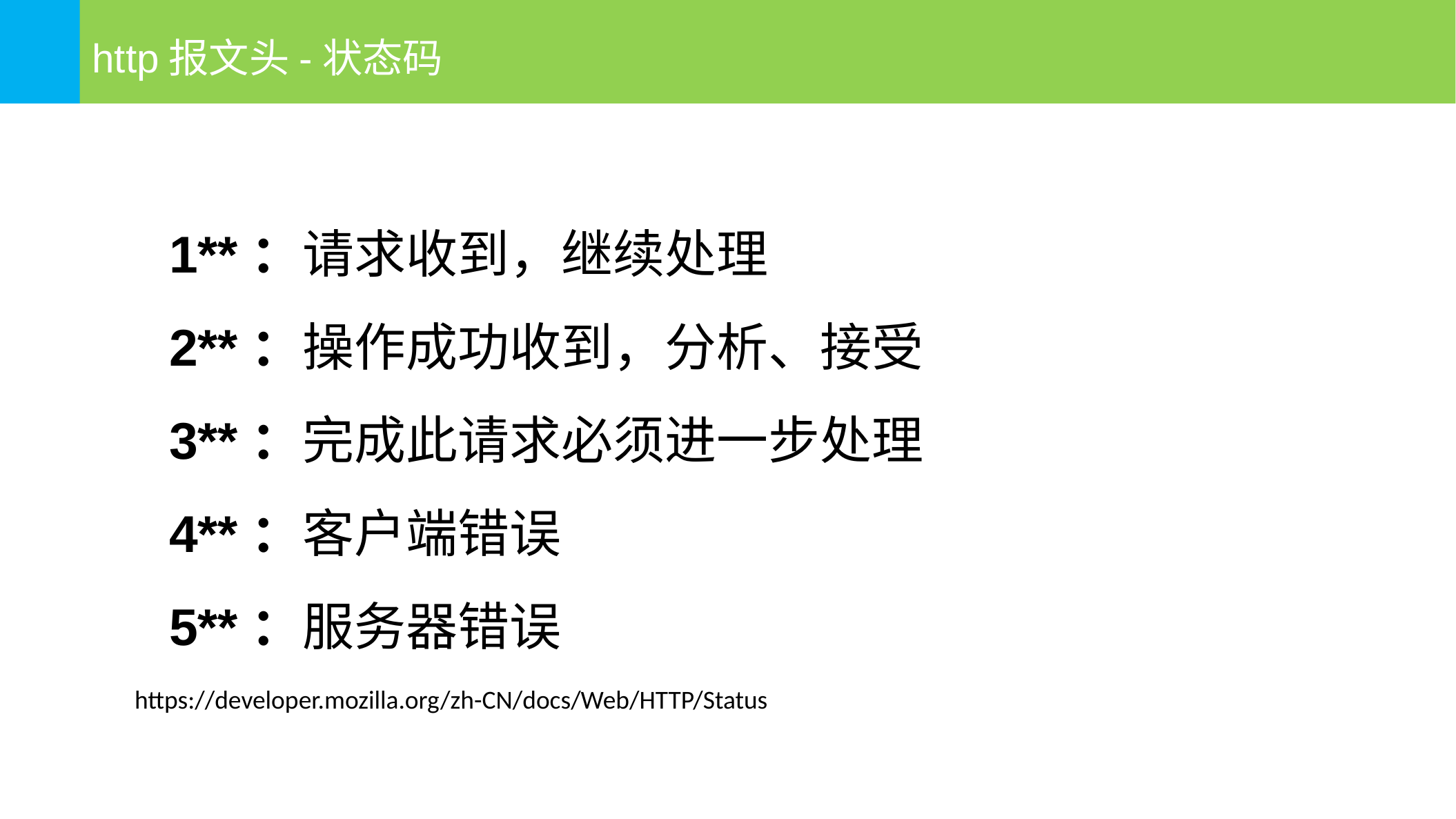

http报文头-状态码
1**：请求收到，继续处理
2**：操作成功收到，分析、接受
3**：完成此请求必须进一步处理
4**：客户端错误
5**：服务器错误
https://developer.mozilla.org/zh-CN/docs/Web/HTTP/Status